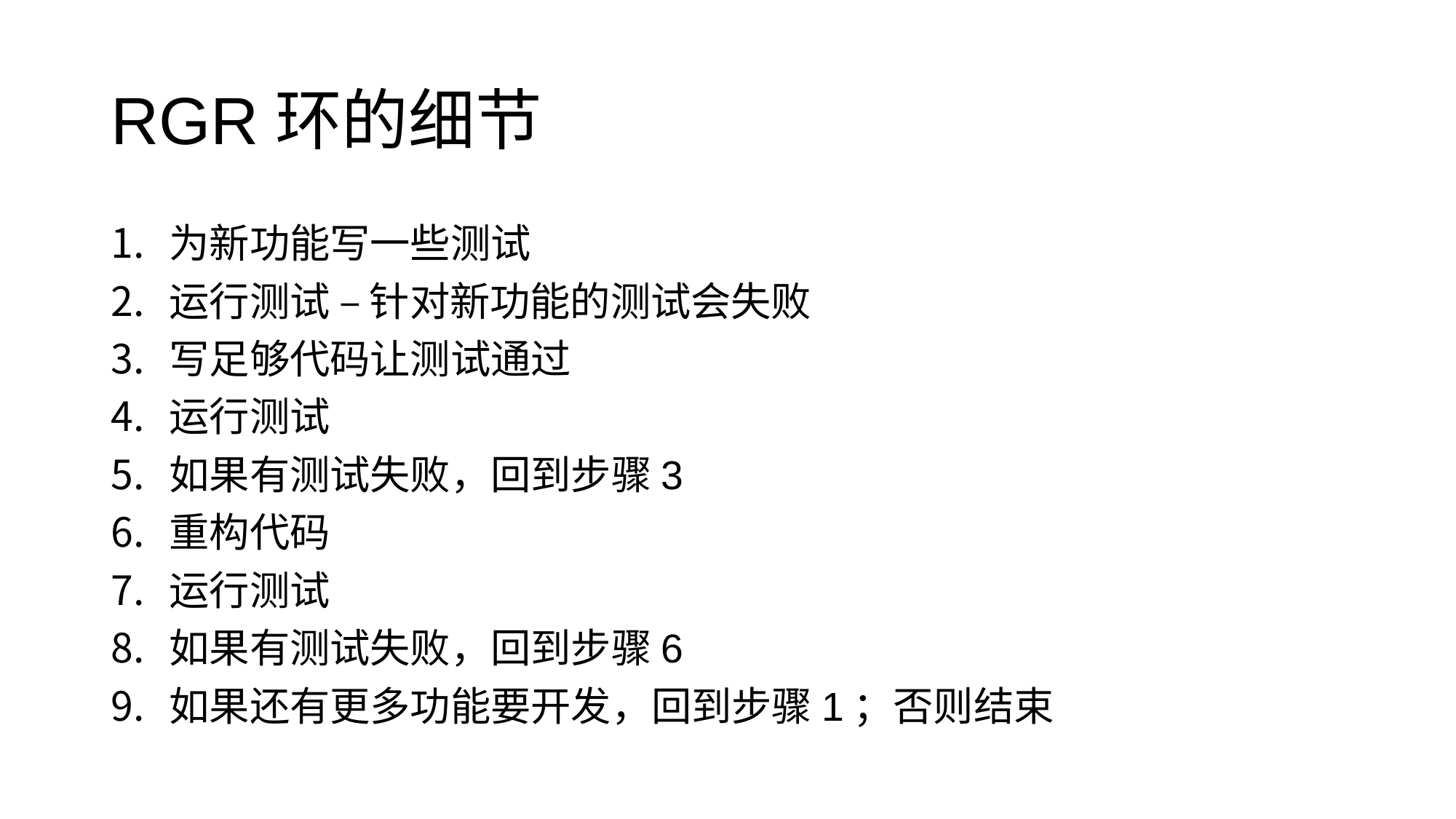

# RGR环的细节
为新功能写一些测试
运行测试 – 针对新功能的测试会失败
写足够代码让测试通过
运行测试
如果有测试失败，回到步骤3
重构代码
运行测试
如果有测试失败，回到步骤6
如果还有更多功能要开发，回到步骤1；否则结束